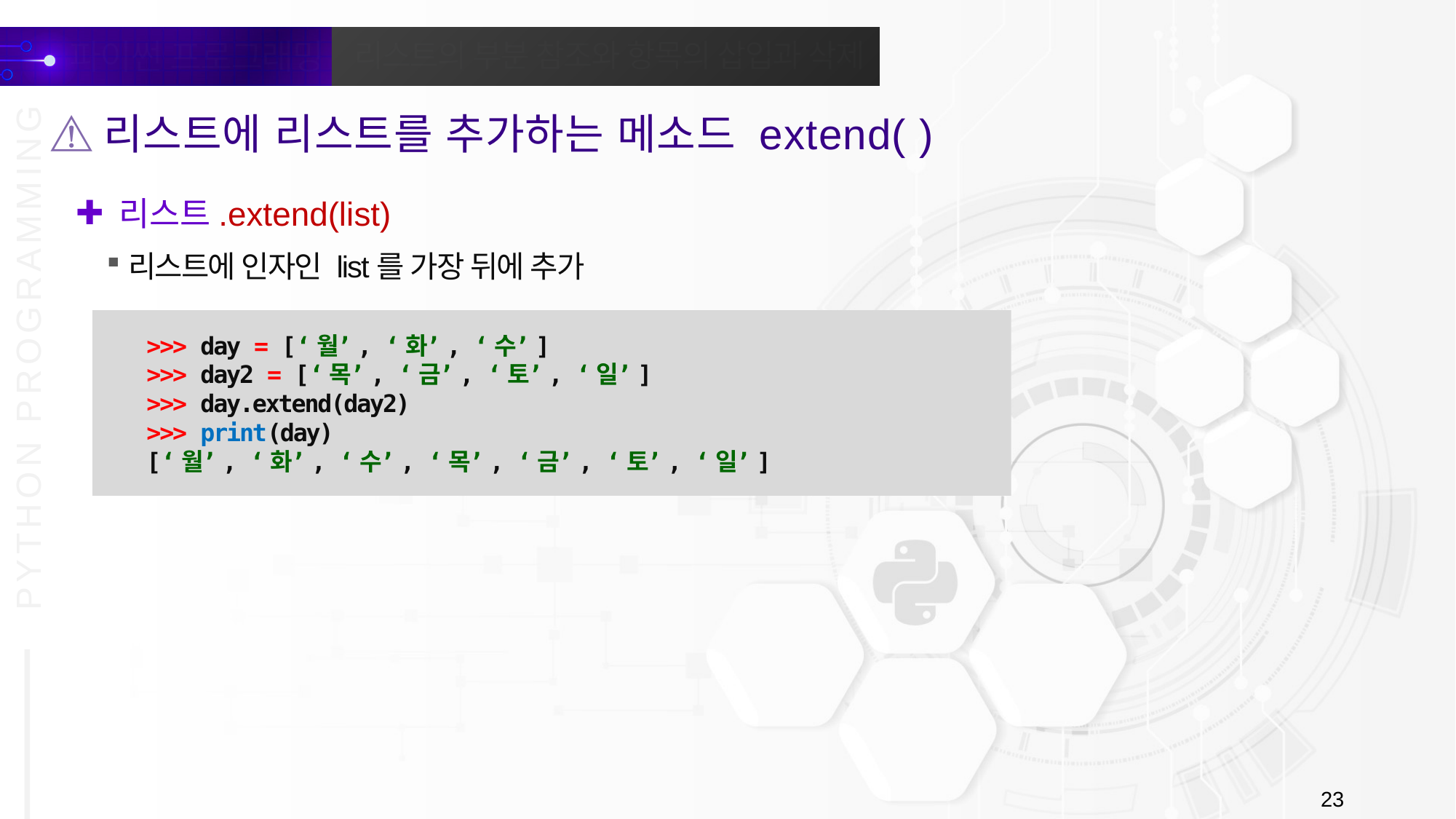

리스트에 리스트를 추가하는 메소드 extend( )
리스트.extend(list)
리스트에 인자인 list를 가장 뒤에 추가
>>> day = [‘월’, ‘화’, ‘수’]
>>> day2 = [‘목’, ‘금’, ‘토’, ‘일’]
>>> day.extend(day2)
>>> print(day)
[‘월’, ‘화’, ‘수’, ‘목’, ‘금’, ‘토’, ‘일’]
23